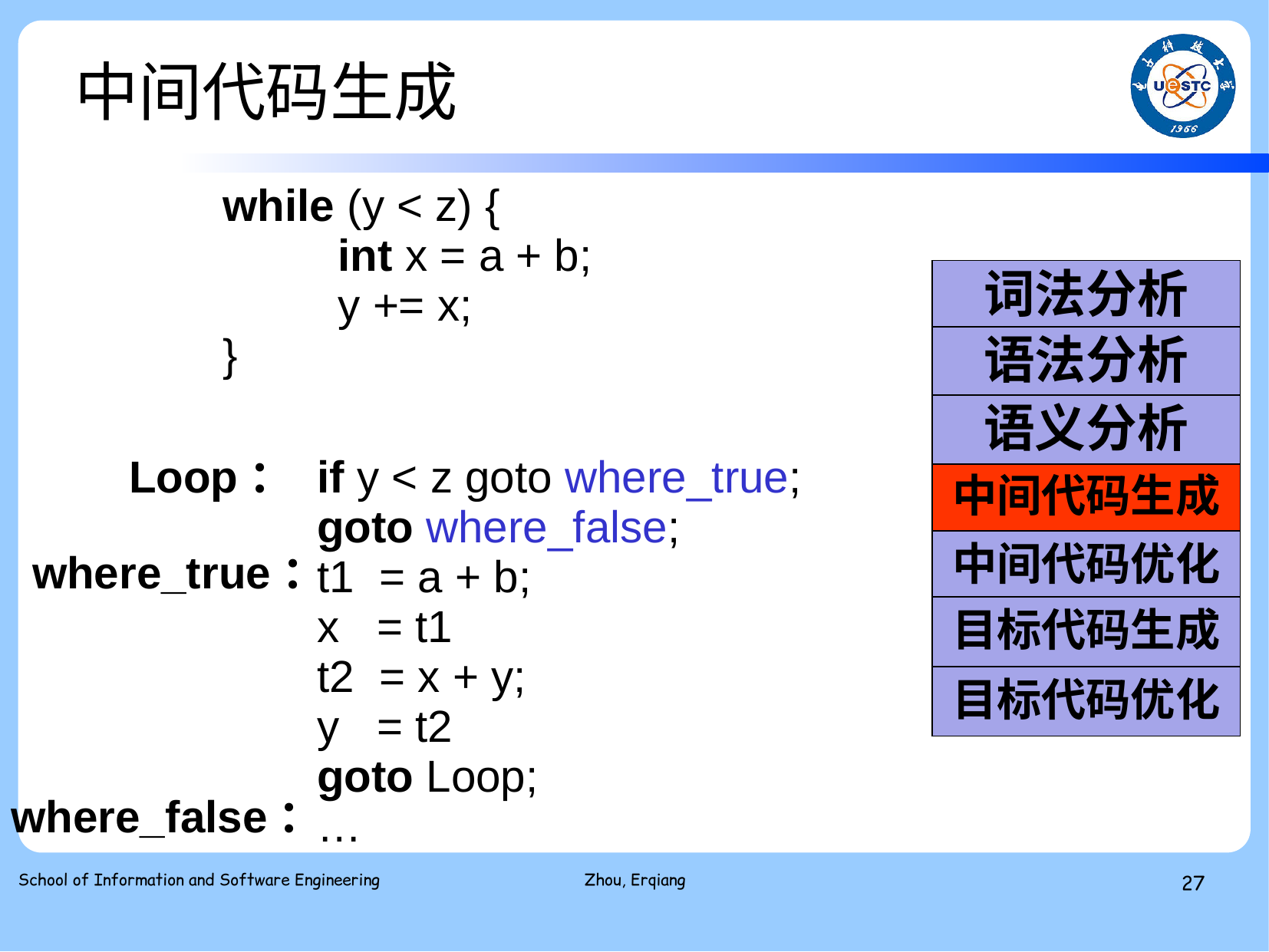

中间代码生成
while (y < z) {
	int x = a + b;
	y += x;
}
词法分析
语法分析
语义分析
if y < z goto where_true;
goto where_false;
t1  = a + b;
x   = t1
t2  = x + y;
y   = t2
goto Loop;
…
    Loop：
中间代码生成
中间代码优化
where_true：
目标代码生成
目标代码优化
where_false：
School of Information and Software Engineering
Zhou, Erqiang
27